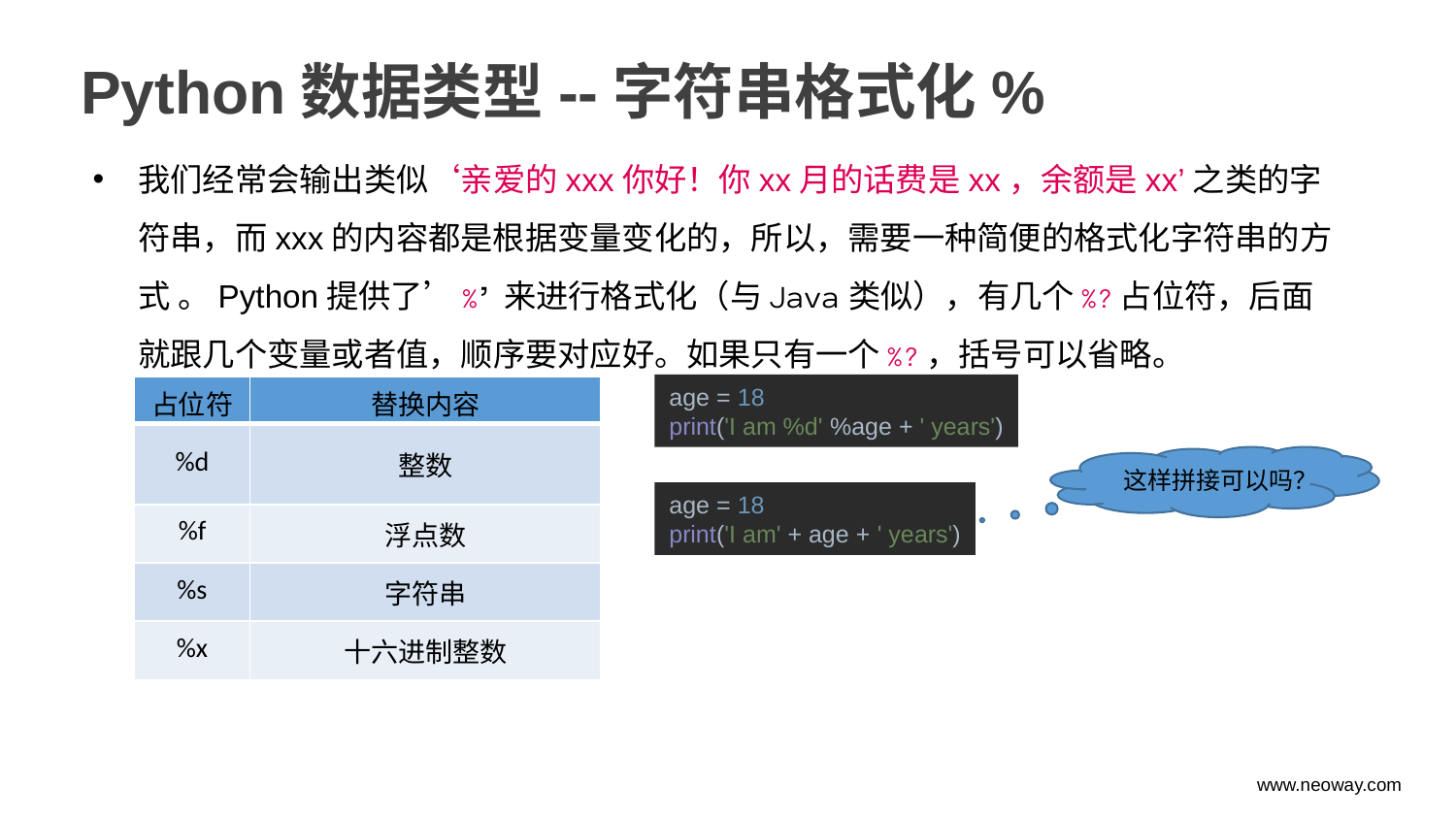

Python数据类型--字符串格式化%
我们经常会输出类似‘亲爱的xxx你好！你xx月的话费是xx，余额是xx’之类的字符串，而xxx的内容都是根据变量变化的，所以，需要一种简便的格式化字符串的方式 。Python提供了’%’来进行格式化（与Java类似），有几个%?占位符，后面就跟几个变量或者值，顺序要对应好。如果只有一个%?，括号可以省略。
age = 18
print('I am %d' %age + ' years')
| 占位符 | 替换内容 |
| --- | --- |
| %d | 整数 |
| %f | 浮点数 |
| %s | 字符串 |
| %x | 十六进制整数 |
 这样拼接可以吗？
age = 18
print('I am' + age + ' years')